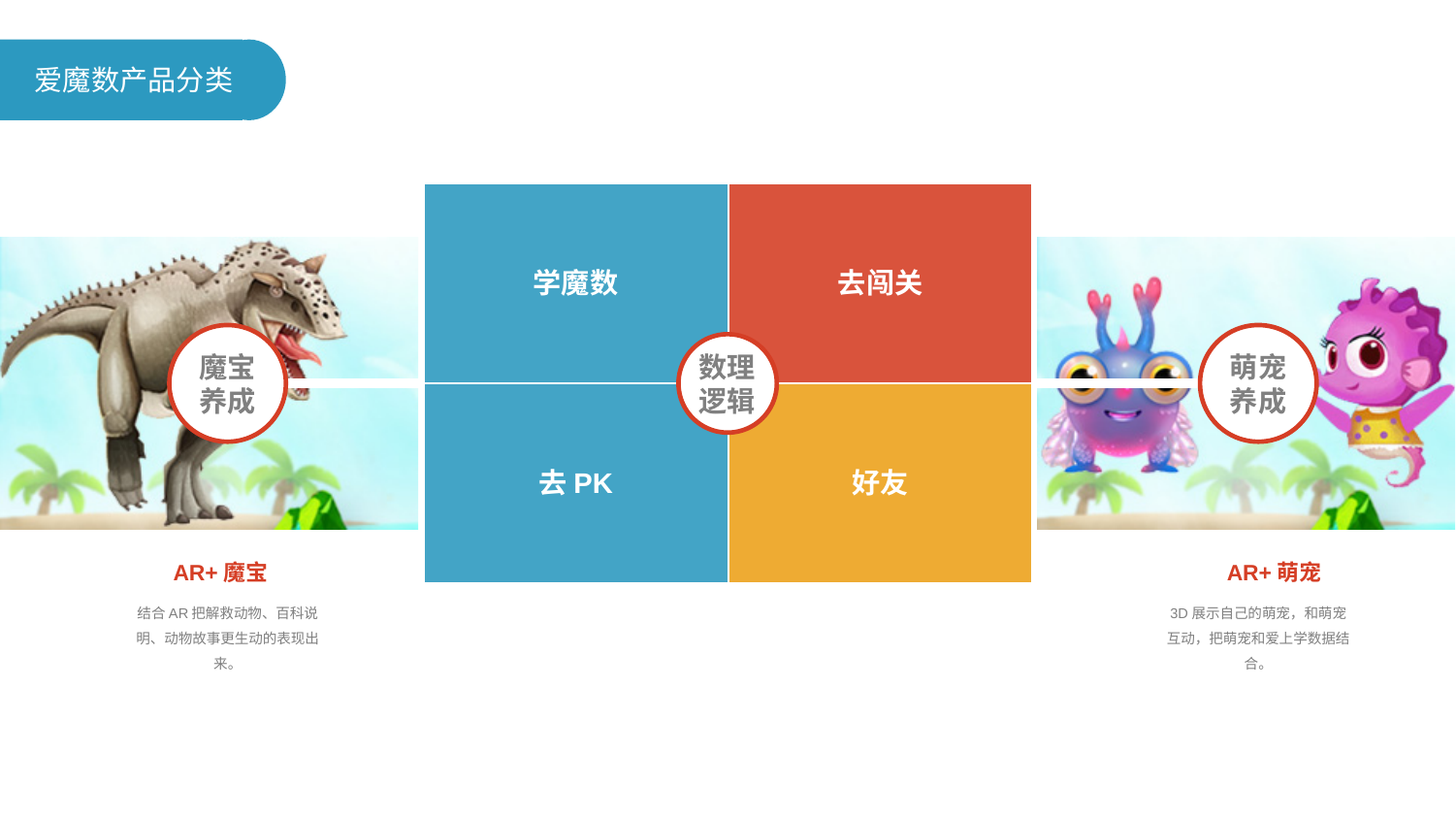

爱魔数产品分类

学魔数
去闯关
数理
逻辑

去PK
好友

魔宝
养成
萌宠
养成
AR+魔宝
AR+萌宠
结合AR把解救动物、百科说明、动物故事更生动的表现出来。
3D展示自己的萌宠，和萌宠互动，把萌宠和爱上学数据结合。